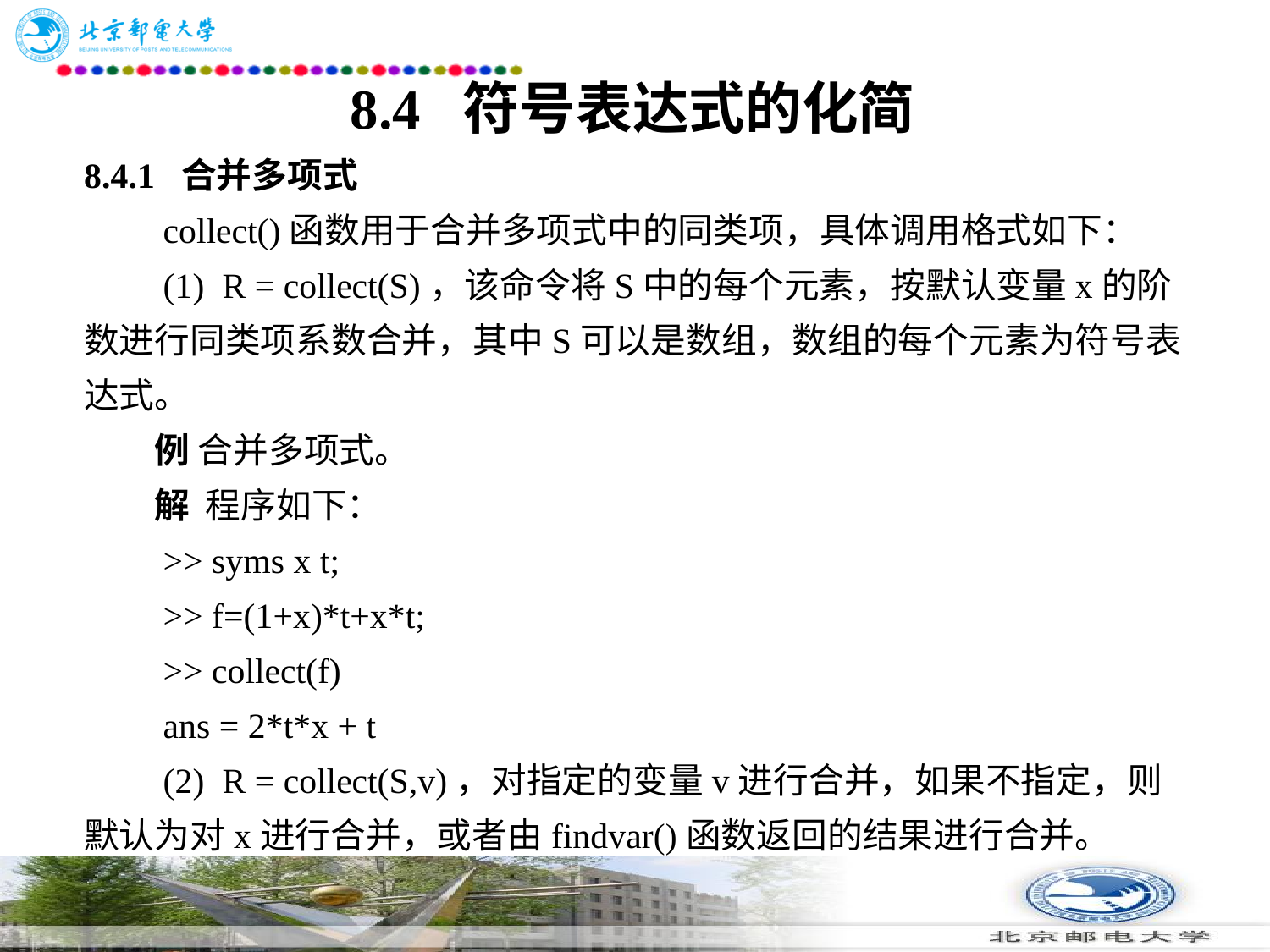

# 8.4  符号表达式的化简 8.4.1  合并多项式 　　collect()函数用于合并多项式中的同类项，具体调用格式如下： 　　(1)  R = collect(S)，该命令将S中的每个元素，按默认变量x的阶数进行同类项系数合并，其中S可以是数组，数组的每个元素为符号表达式。 　　例 合并多项式。 　　解  程序如下： 　　>> syms x t; 　　>> f=(1+x)*t+x*t; 　　>> collect(f) 　　ans = 2*t*x + t 　　(2)  R = collect(S,v)，对指定的变量v进行合并，如果不指定，则默认为对x进行合并，或者由findvar()函数返回的结果进行合并。